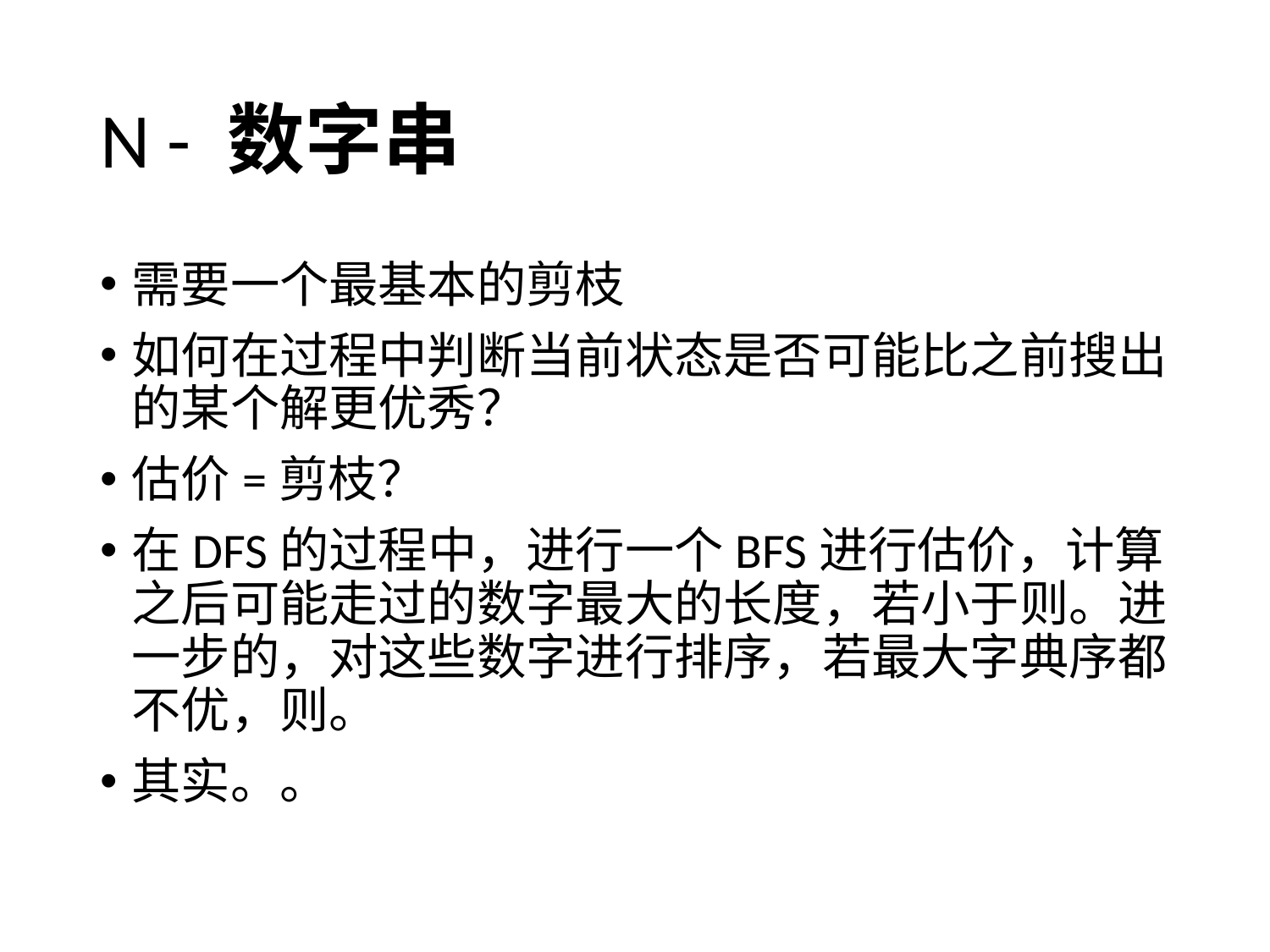

# N - 数字串
需要一个最基本的剪枝
如何在过程中判断当前状态是否可能比之前搜出的某个解更优秀？
估价=剪枝？
在DFS的过程中，进行一个BFS进行估价，计算之后可能走过的数字最大的长度，若小于则。进一步的，对这些数字进行排序，若最大字典序都不优，则。
其实。。